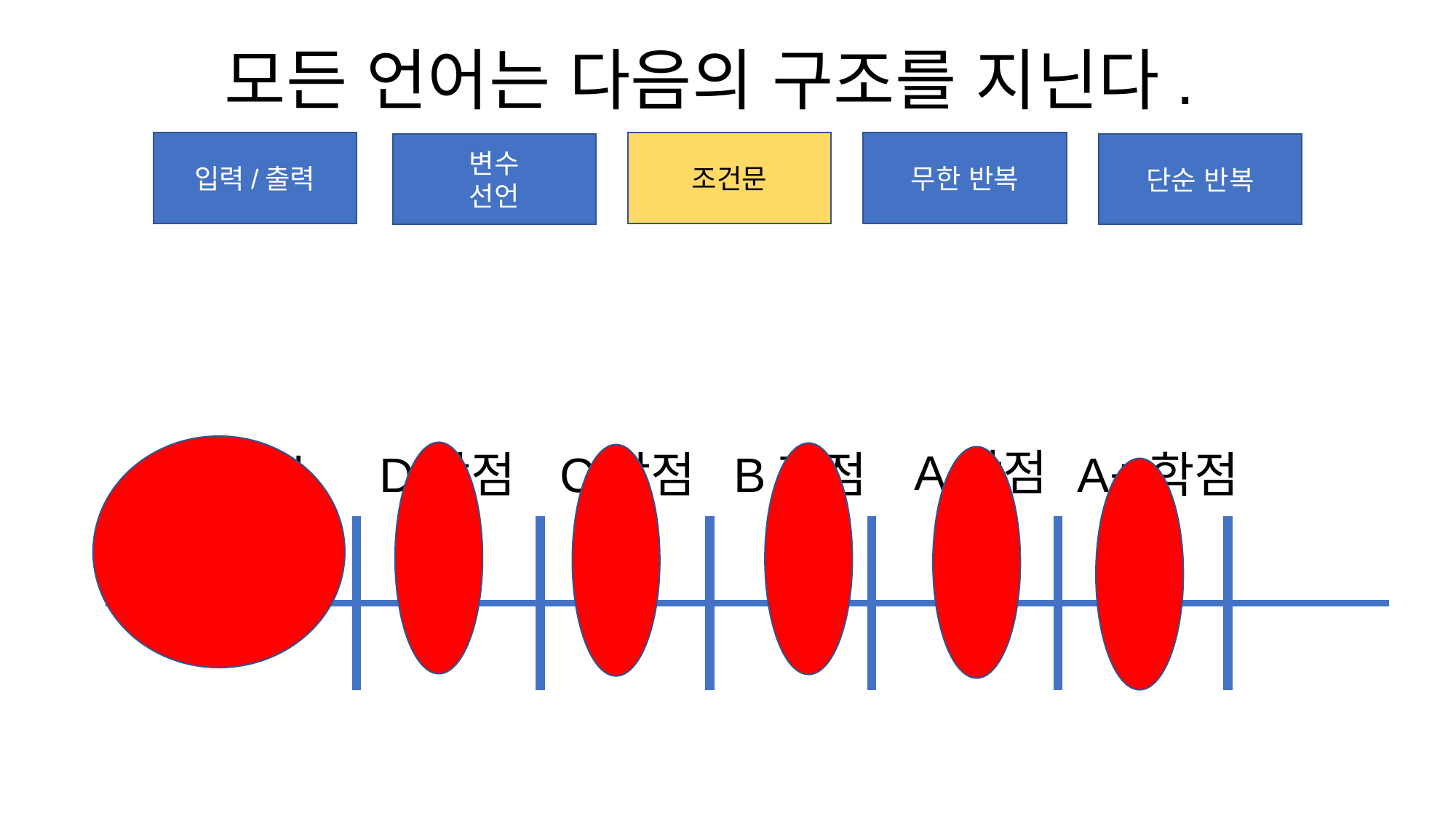

모든 언어는 다음의 구조를 지닌다.
입력/출력
조건문
무한 반복
변수
선언
단순 반복

A학점
D학점
C학점
B학점
A+학점
F학점